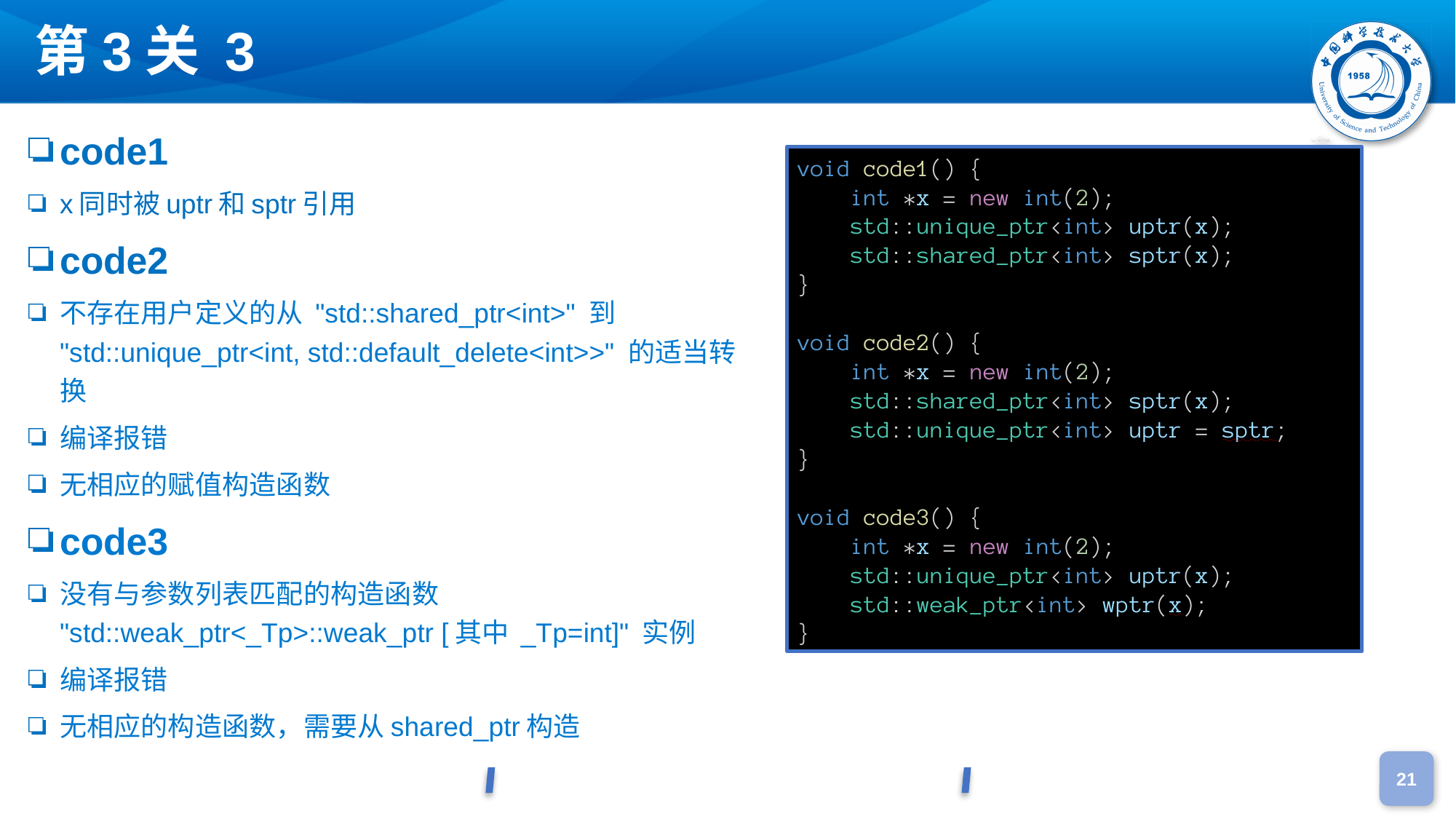

# 第3关 3
code1
x同时被uptr和sptr引用
code2
不存在用户定义的从 "std::shared_ptr<int>" 到 "std::unique_ptr<int, std::default_delete<int>>" 的适当转换
编译报错
无相应的赋值构造函数
code3
没有与参数列表匹配的构造函数 "std::weak_ptr<_Tp>::weak_ptr [其中 _Tp=int]" 实例
编译报错
无相应的构造函数，需要从shared_ptr构造
void code1() {
    int *x = new int(2);
    std::unique_ptr<int> uptr(x);
    std::shared_ptr<int> sptr(x);
}
void code2() {
    int *x = new int(2);
    std::shared_ptr<int> sptr(x);
    std::unique_ptr<int> uptr = sptr;
}
void code3() {
    int *x = new int(2);
    std::unique_ptr<int> uptr(x);
    std::weak_ptr<int> wptr(x);
}